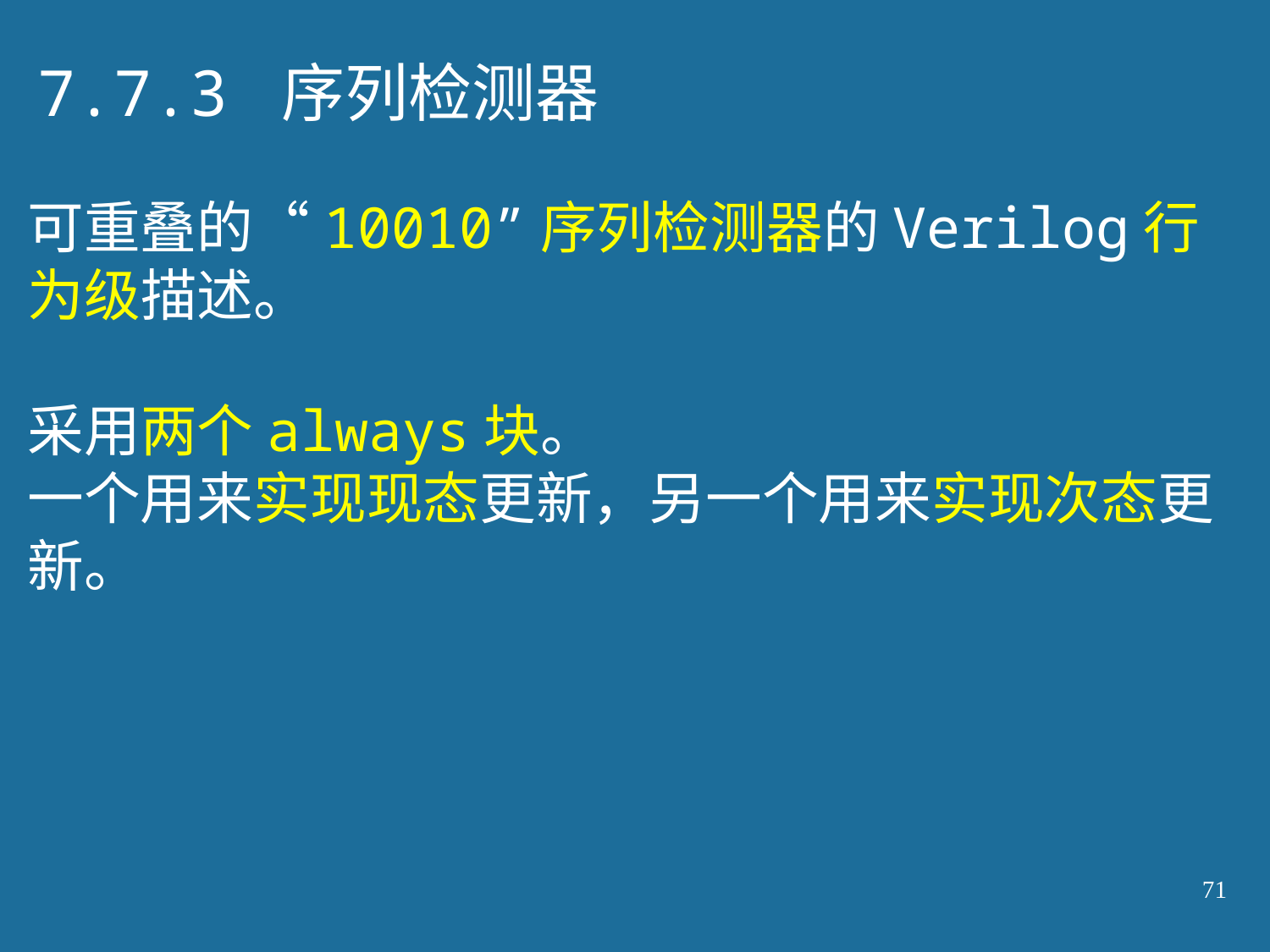

7.7.3 序列检测器
可重叠的“10010”序列检测器的Verilog行为级描述。

采用两个always块。
一个用来实现现态更新，另一个用来实现次态更新。

71